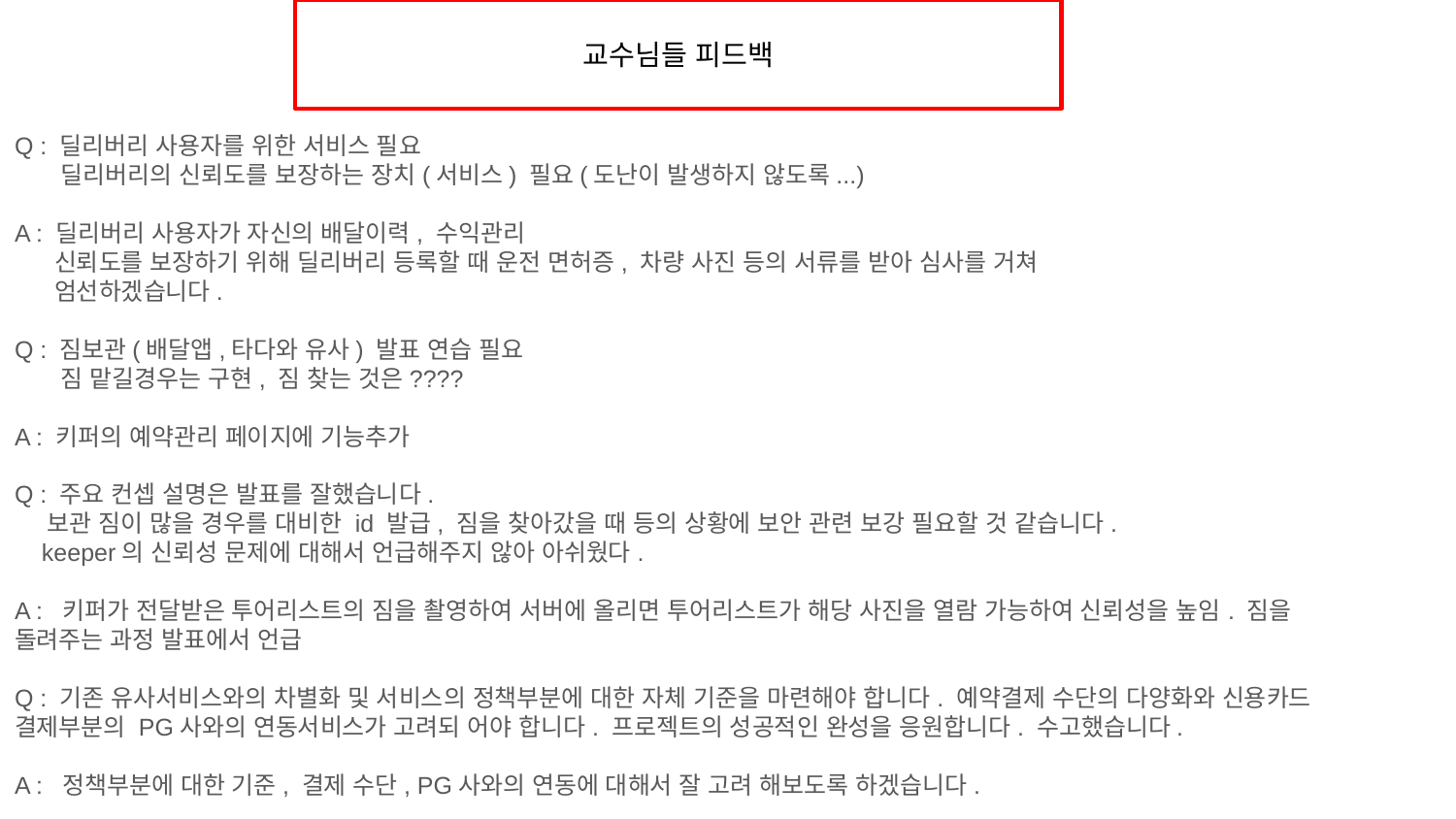

교수님들 피드백
Q : 딜리버리 사용자를 위한 서비스 필요
      딜리버리의 신뢰도를 보장하는 장치(서비스) 필요(도난이 발생하지 않도록...)

A : 딜리버리 사용자가 자신의 배달이력, 수익관리
     신뢰도를 보장하기 위해 딜리버리 등록할 때 운전 면허증, 차량 사진 등의 서류를 받아 심사를 거쳐
     엄선하겠습니다.

Q : 짐보관(배달앱,타다와 유사) 발표 연습 필요
      짐 맡길경우는 구현, 짐 찾는 것은????

A : 키퍼의 예약관리 페이지에 기능추가

Q : 주요 컨셉 설명은 발표를 잘했습니다.
    보관 짐이 많을 경우를 대비한 id 발급, 짐을 찾아갔을 때 등의 상황에 보안 관련 보강 필요할 것 같습니다.
    keeper의 신뢰성 문제에 대해서 언급해주지 않아 아쉬웠다.

A :  키퍼가 전달받은 투어리스트의 짐을 촬영하여 서버에 올리면 투어리스트가 해당 사진을 열람 가능하여 신뢰성을 높임. 짐을 돌려주는 과정 발표에서 언급

Q : 기존 유사서비스와의 차별화 및 서비스의 정책부분에 대한 자체 기준을 마련해야 합니다. 예약결제 수단의 다양화와 신용카드 결제부분의 PG사와의 연동서비스가 고려되 어야 합니다. 프로젝트의 성공적인 완성을 응원합니다. 수고했습니다.

A :  정책부분에 대한 기준, 결제 수단, PG사와의 연동에 대해서 잘 고려 해보도록 하겠습니다.